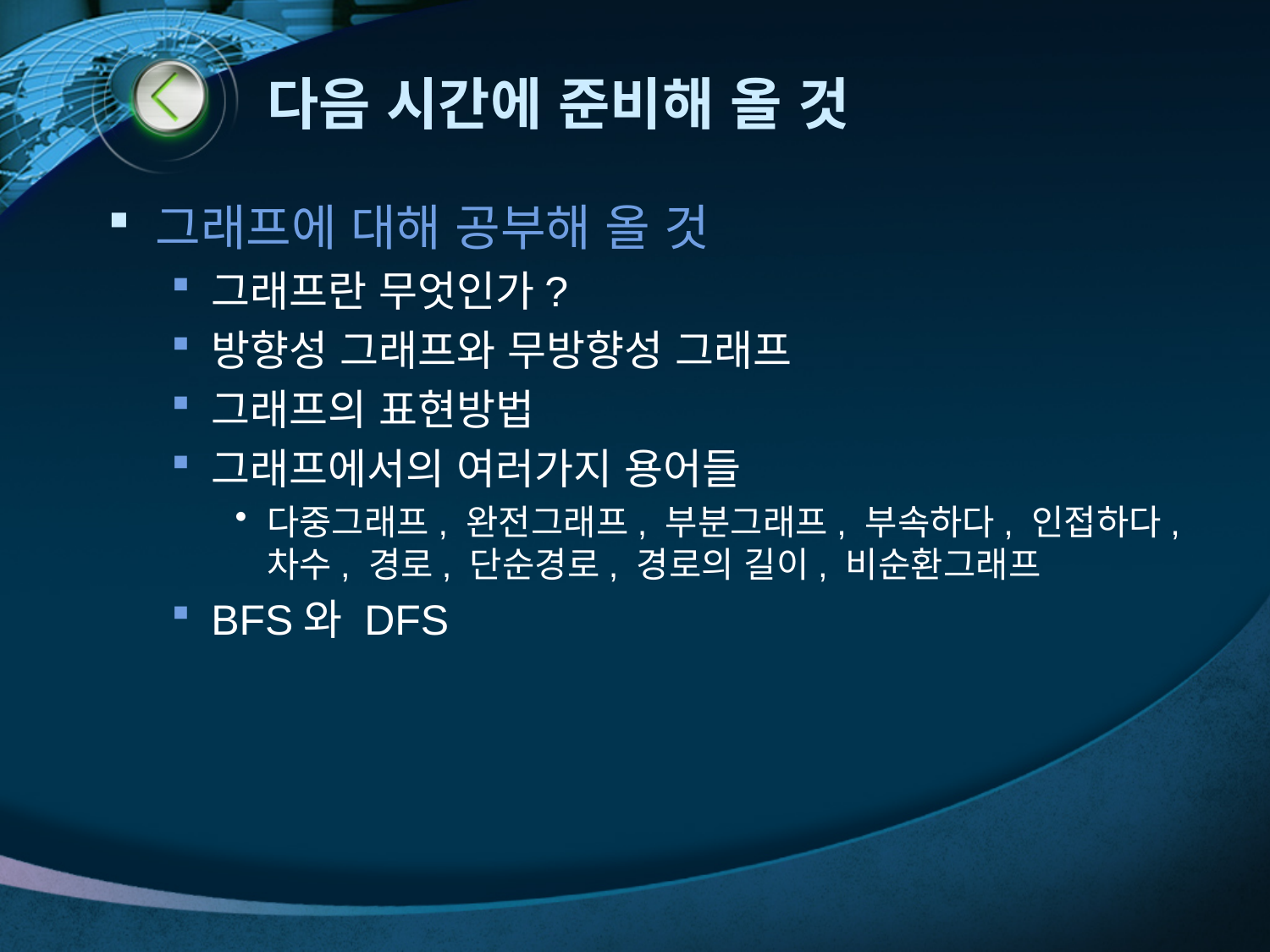

# 다음 시간에 준비해 올 것
그래프에 대해 공부해 올 것
그래프란 무엇인가?
방향성 그래프와 무방향성 그래프
그래프의 표현방법
그래프에서의 여러가지 용어들
다중그래프, 완전그래프, 부분그래프, 부속하다, 인접하다, 차수, 경로, 단순경로, 경로의 길이, 비순환그래프
BFS와 DFS